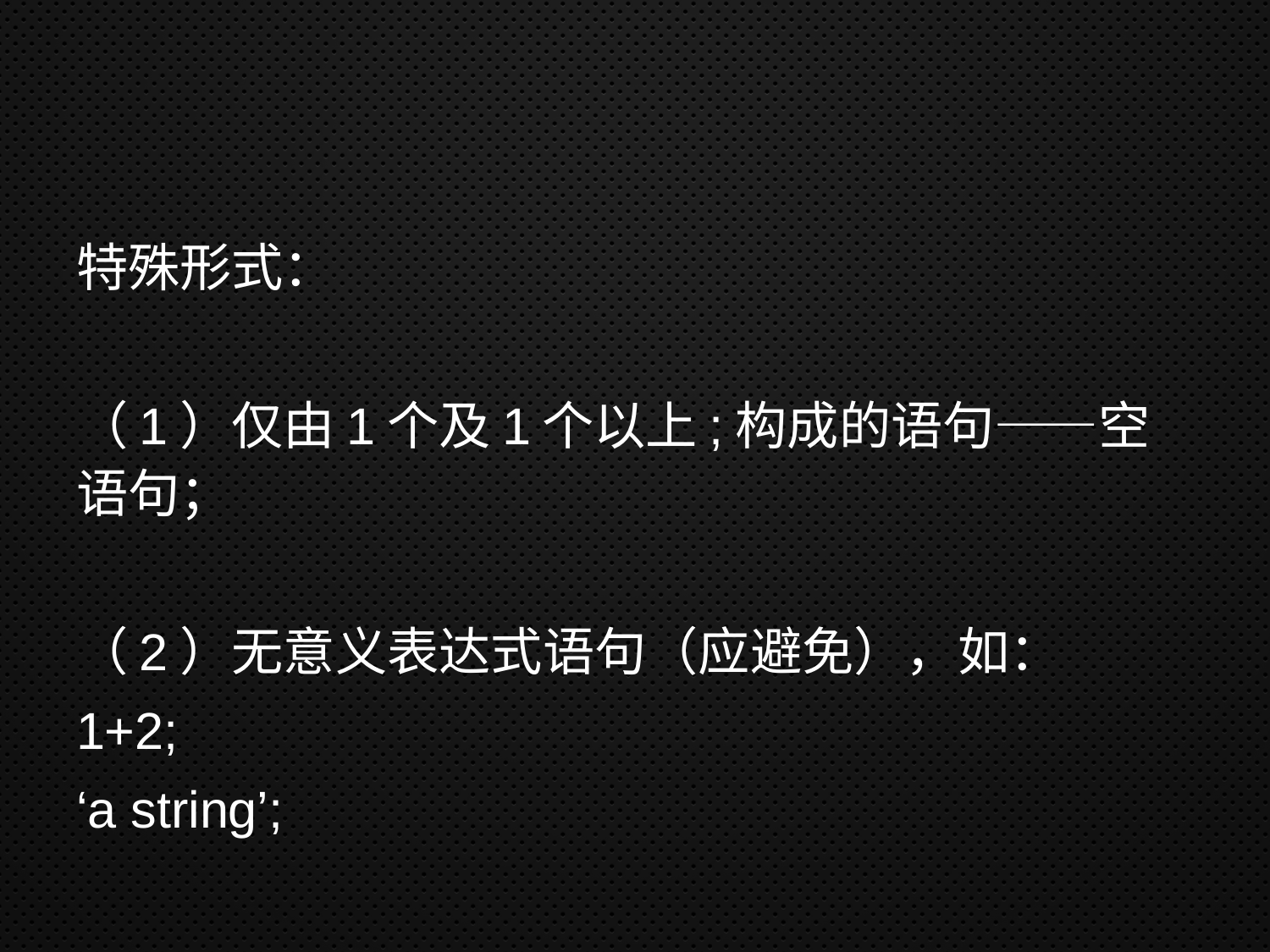

#
特殊形式：

（1）仅由1个及1个以上;构成的语句——空语句；

（2）无意义表达式语句（应避免），如：
1+2;
‘a string’;